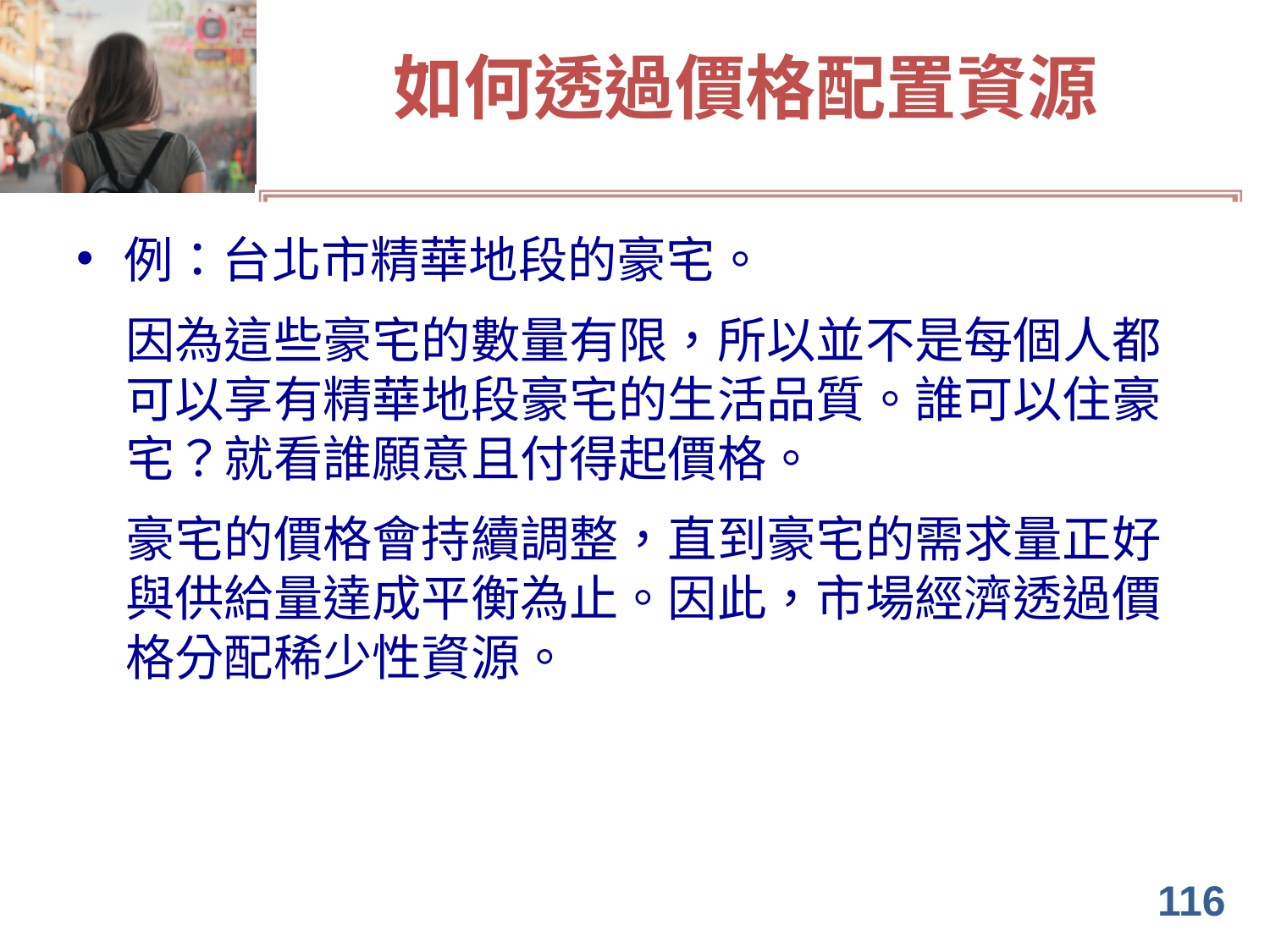

# 如何透過價格配置資源
例：台北市精華地段的豪宅。
因為這些豪宅的數量有限，所以並不是每個人都可以享有精華地段豪宅的生活品質。誰可以住豪宅？就看誰願意且付得起價格。
豪宅的價格會持續調整，直到豪宅的需求量正好與供給量達成平衡為止。因此，市場經濟透過價格分配稀少性資源。

116